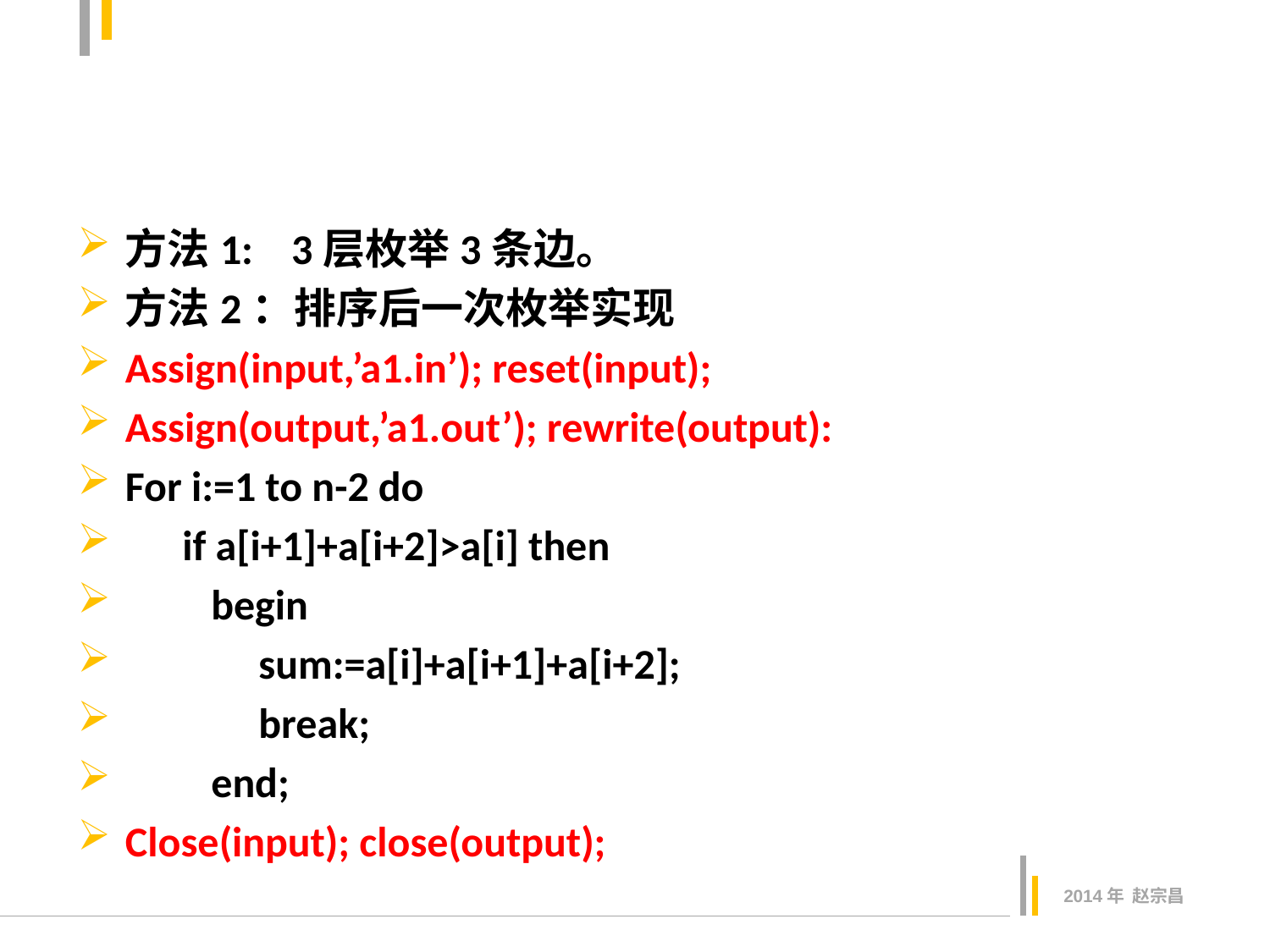

#

方法1:    3层枚举3条边。
方法2：排序后一次枚举实现
Assign(input,’a1.in’); reset(input);
Assign(output,’a1.out’); rewrite(output):
For i:=1 to n-2 do
      if a[i+1]+a[i+2]>a[i] then
         begin
              sum:=a[i]+a[i+1]+a[i+2];
              break;
         end;
Close(input); close(output);